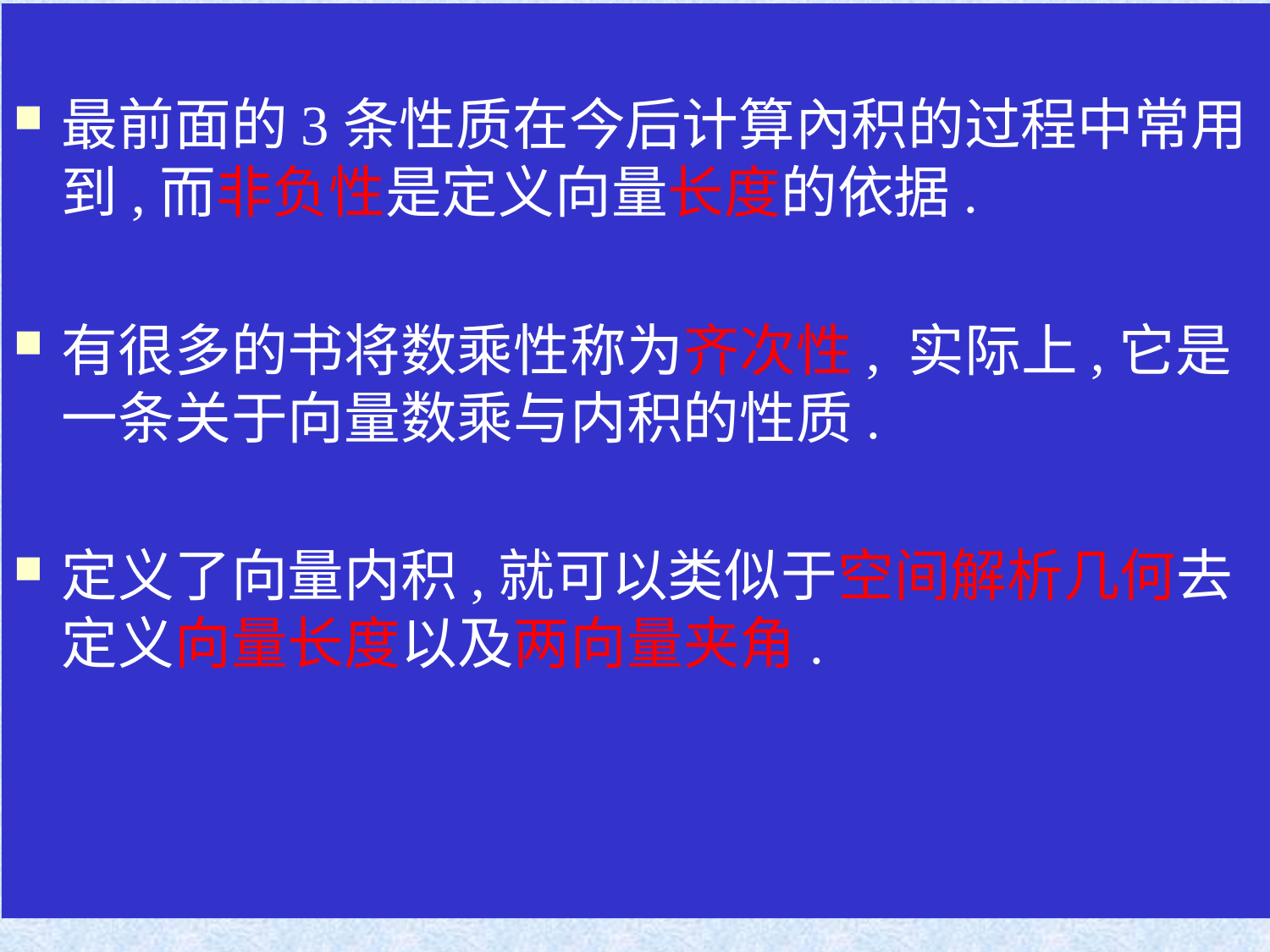

最前面的3条性质在今后计算內积的过程中常用到,而非负性是定义向量长度的依据.

有很多的书将数乘性称为齐次性, 实际上,它是一条关于向量数乘与内积的性质.

定义了向量内积,就可以类似于空间解析几何去定义向量长度以及两向量夹角.